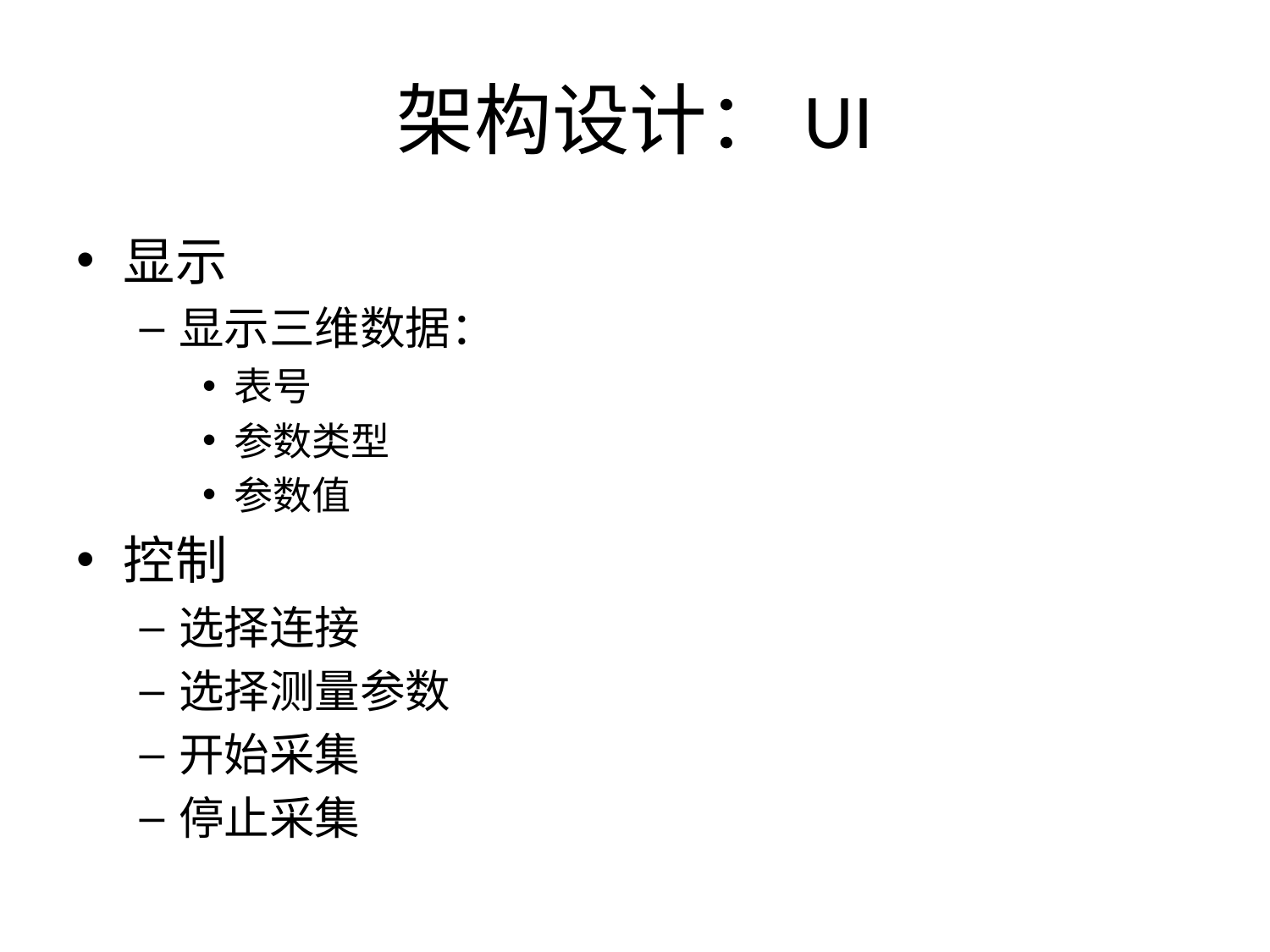

# 架构设计：UI
显示
显示三维数据：
表号
参数类型
参数值
控制
选择连接
选择测量参数
开始采集
停止采集